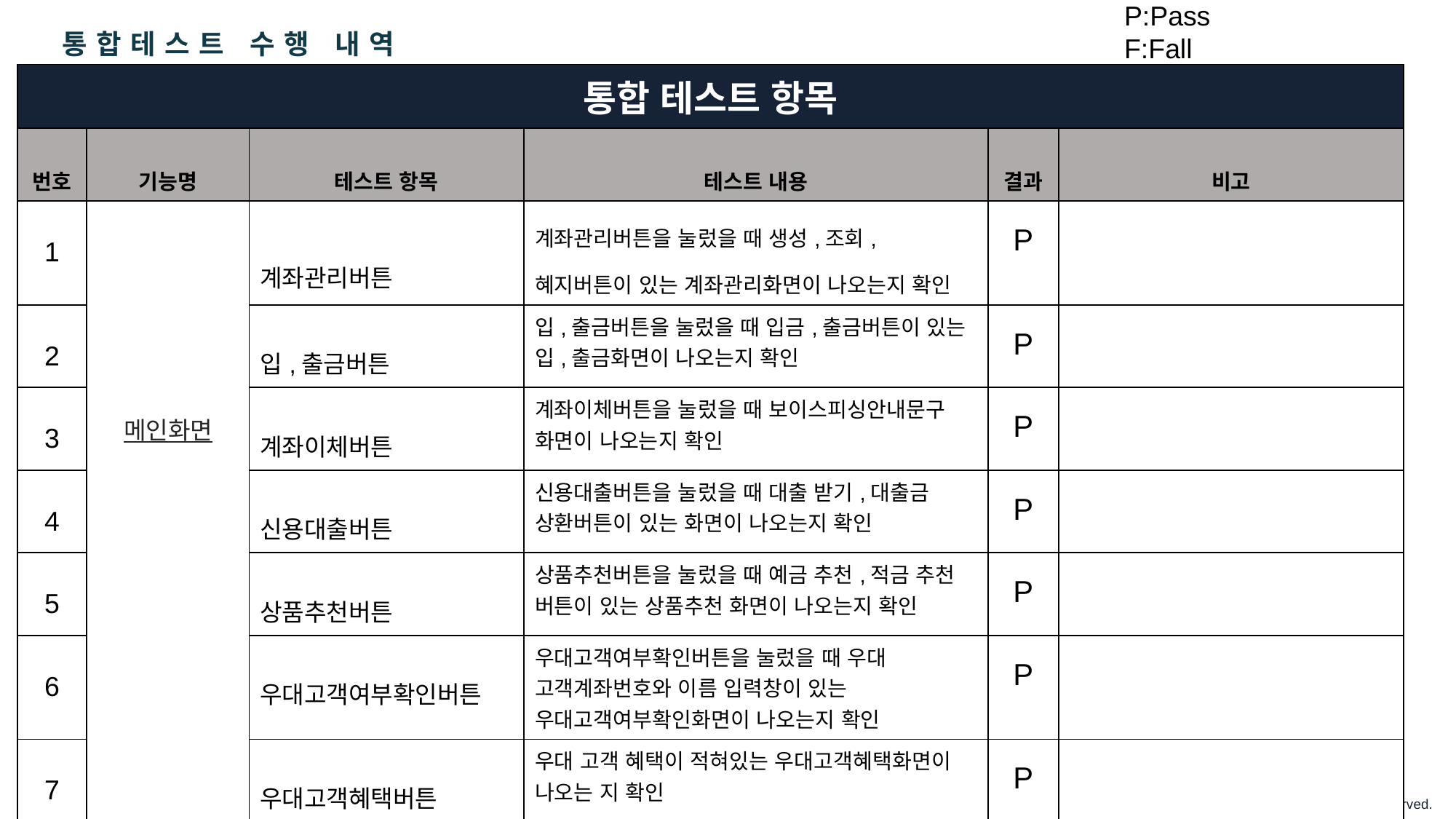

P:Pass
F:Fall
통합테스트 수행 내역
| 통합 테스트 항목 |  |  |  |  |  |
| --- | --- | --- | --- | --- | --- |
| 번호 | 기능명 | 테스트 항목 | 테스트 내용 | 결과 | 비고 |
| 1 | 메인화면 | 계좌관리버튼 | 계좌관리버튼을 눌렀을 때 생성,조회,혜지버튼이 있는 계좌관리화면이 나오는지 확인 | P |  |
| 2 |  | 입,출금버튼 | 입,출금버튼을 눌렀을 때 입금,출금버튼이 있는 입,출금화면이 나오는지 확인 | P |  |
| 3 |  | 계좌이체버튼 | 계좌이체버튼을 눌렀을 때 보이스피싱안내문구 화면이 나오는지 확인 | P |  |
| 4 |  | 신용대출버튼 | 신용대출버튼을 눌렀을 때 대출 받기,대출금 상환버튼이 있는 화면이 나오는지 확인 | P |  |
| 5 |  | 상품추천버튼 | 상품추천버튼을 눌렀을 때 예금 추천,적금 추천 버튼이 있는 상품추천 화면이 나오는지 확인 | P |  |
| 6 |  | 우대고객여부확인버튼 | 우대고객여부확인버튼을 눌렀을 때 우대 고객계좌번호와 이름 입력창이 있는 우대고객여부확인화면이 나오는지 확인 | P |  |
| 7 |  | 우대고객혜택버튼 | 우대 고객 혜택이 적혀있는 우대고객혜택화면이 나오는 지 확인 | P |  |
4